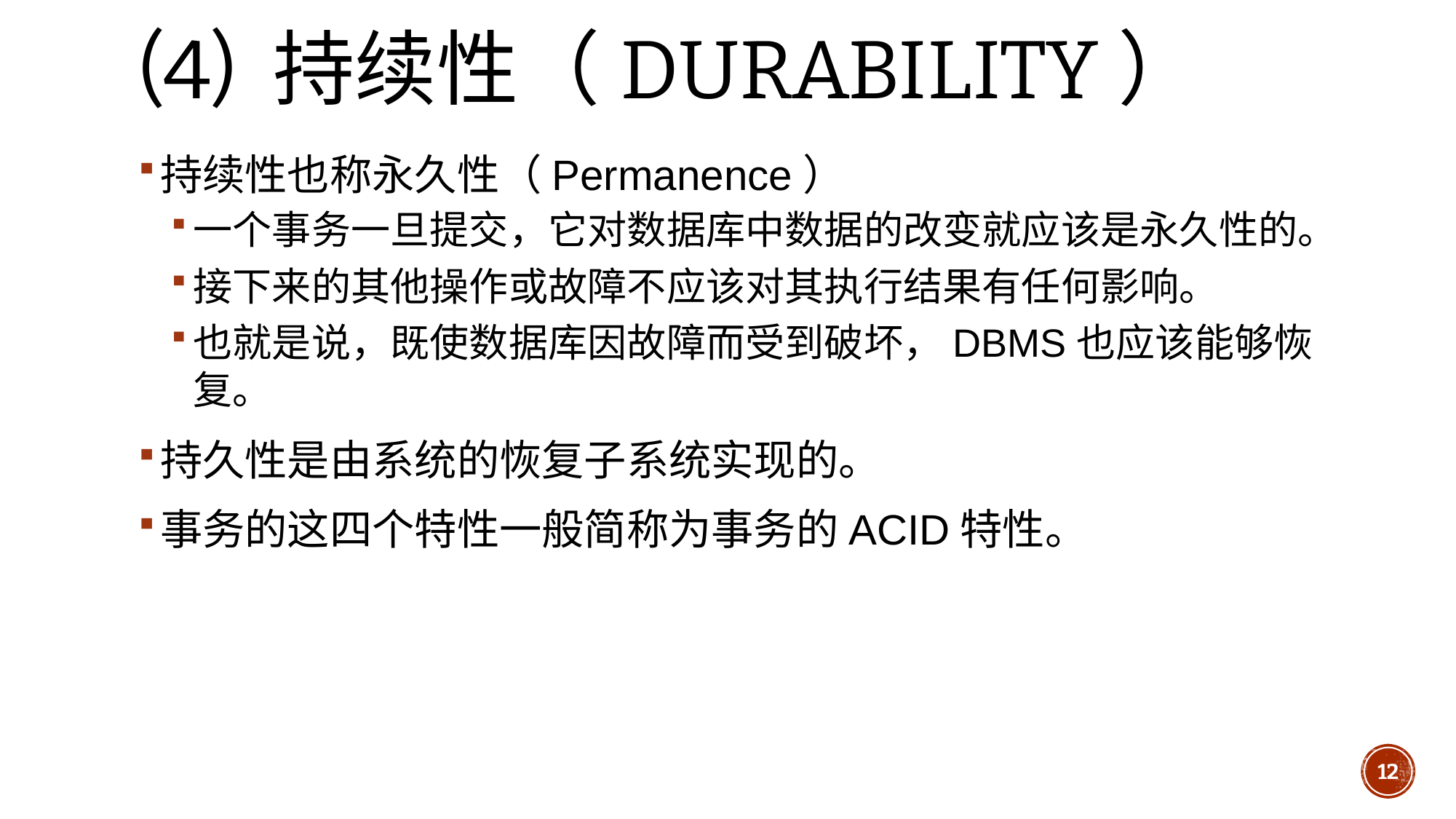

# (4) 持续性（Durability）
持续性也称永久性（Permanence）
一个事务一旦提交，它对数据库中数据的改变就应该是永久性的。
接下来的其他操作或故障不应该对其执行结果有任何影响。
也就是说，既使数据库因故障而受到破坏，DBMS也应该能够恢复。
持久性是由系统的恢复子系统实现的。
事务的这四个特性一般简称为事务的ACID特性。

12